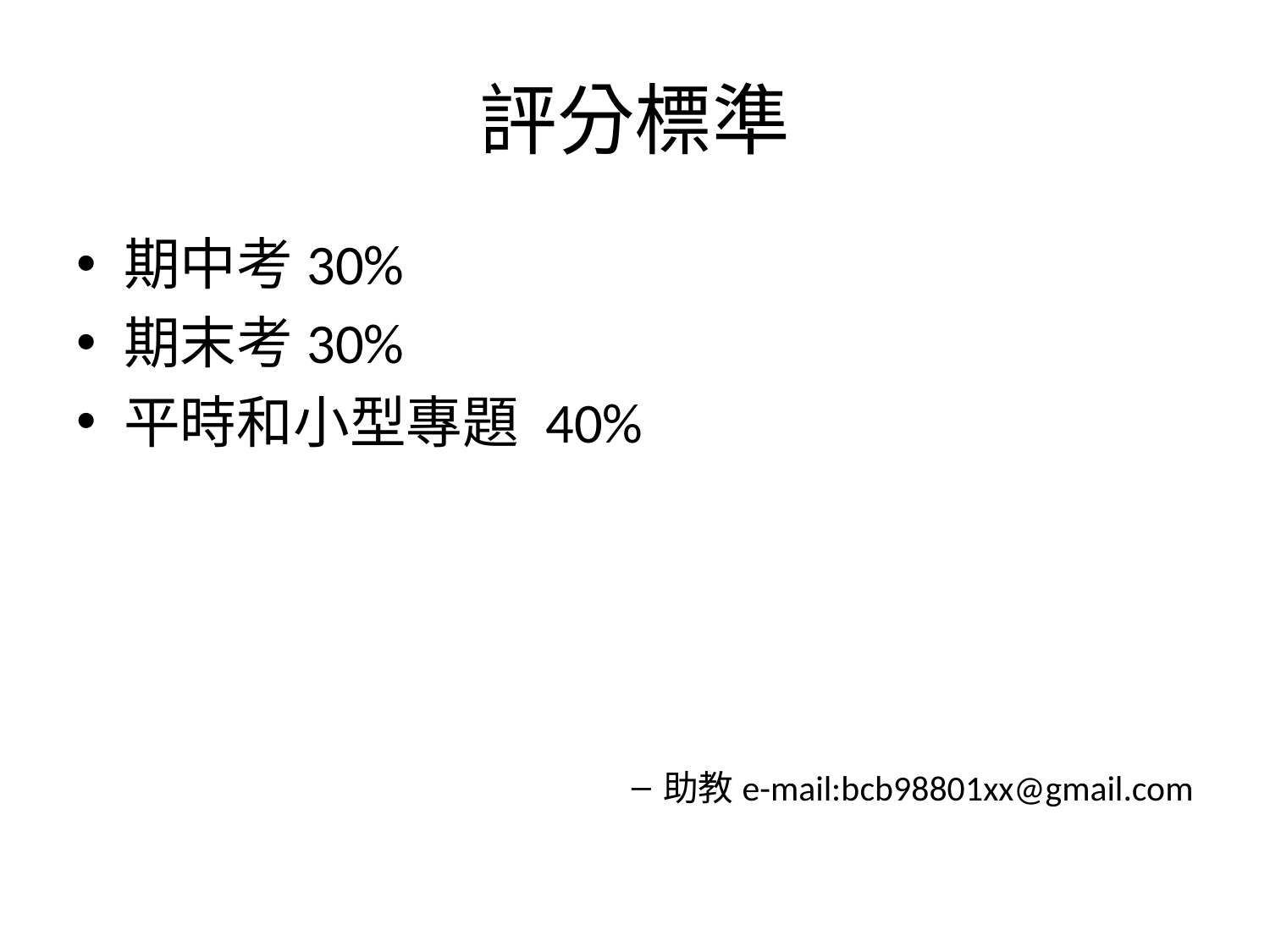

# 評分標準
期中考30%
期末考30%
平時和小型專題 40%

助教e-mail:bcb98801xx@gmail.com